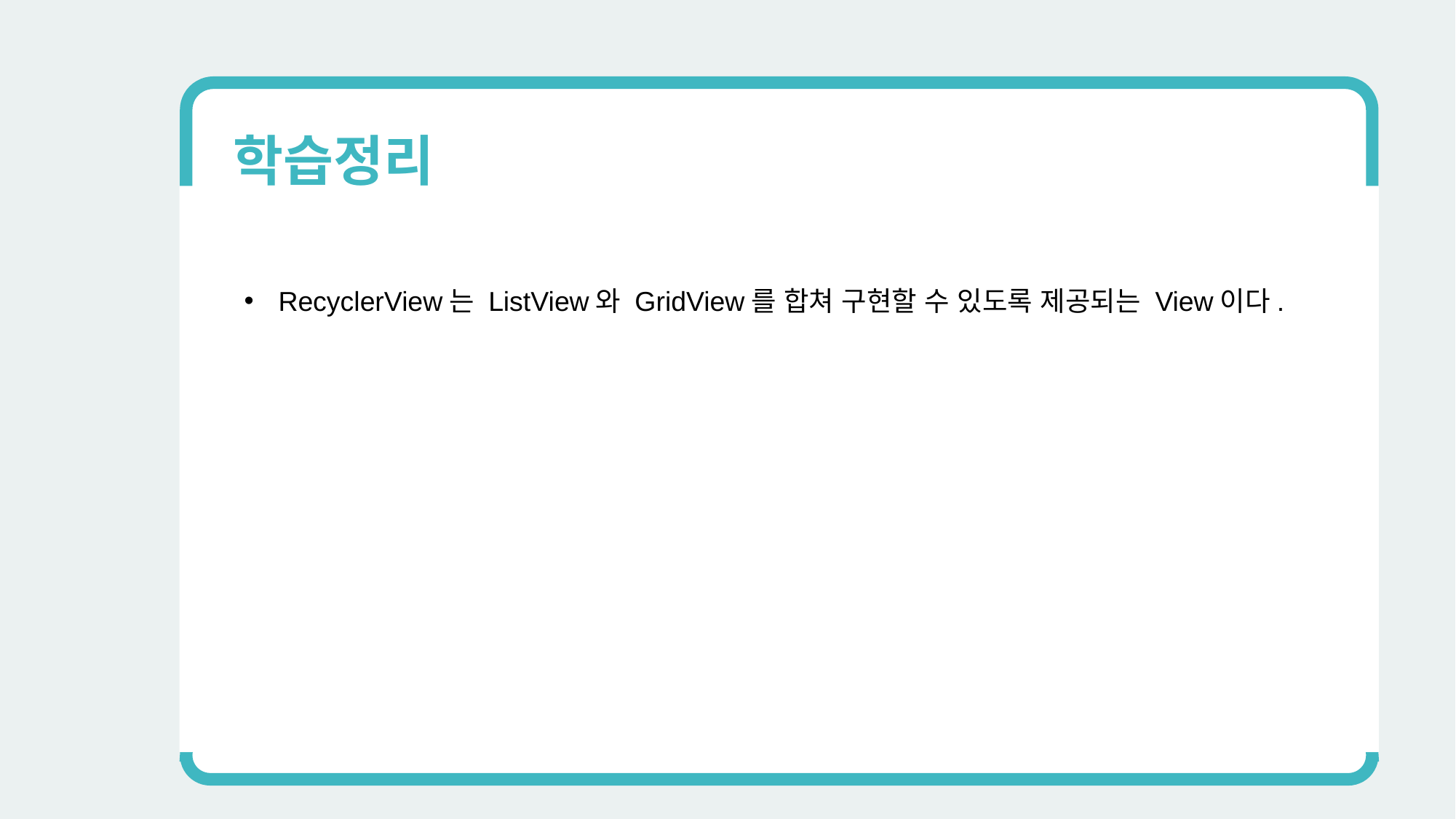

학습정리

RecyclerView는 ListView와 GridView를 합쳐 구현할 수 있도록 제공되는 View이다.